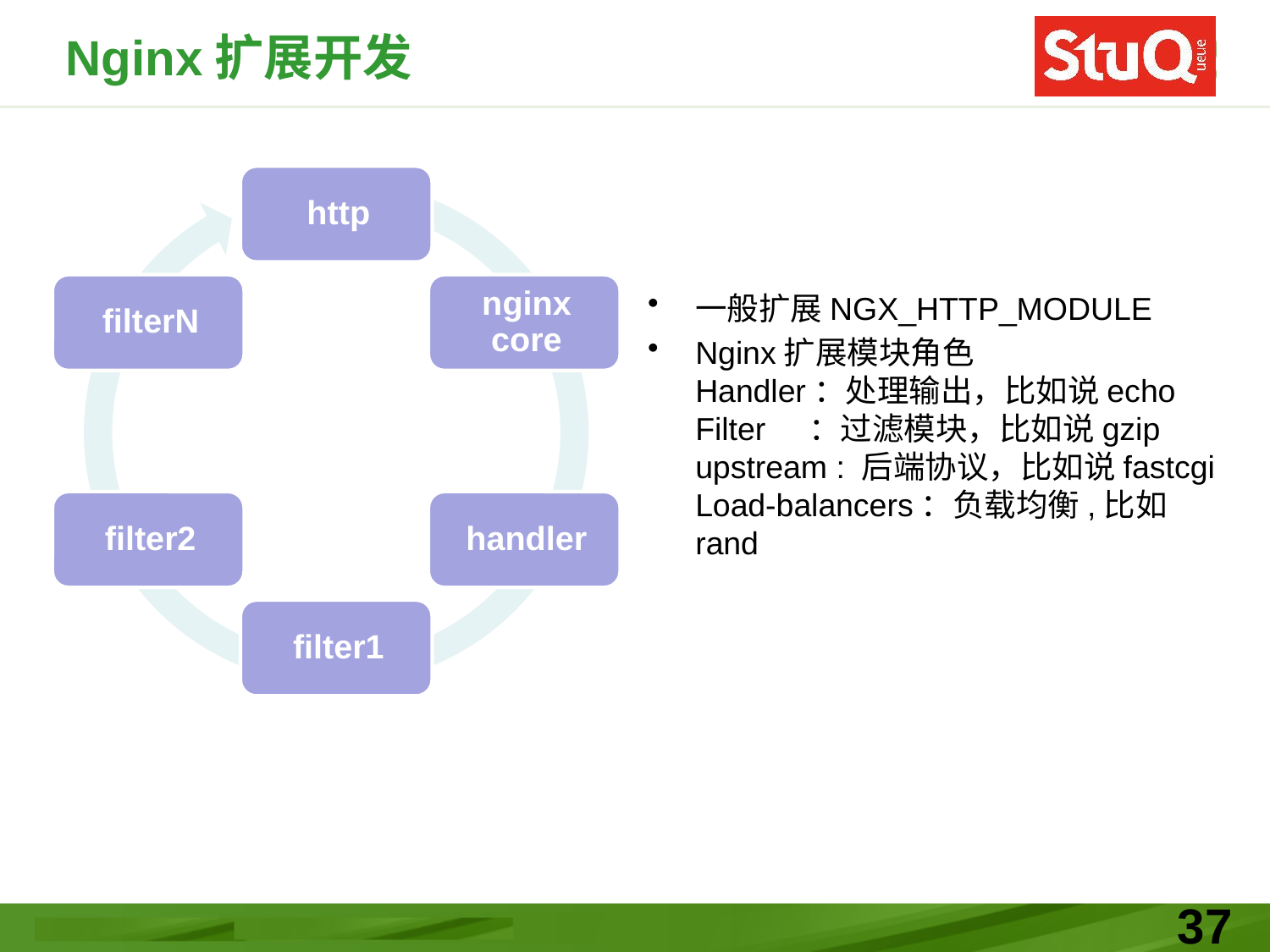

# Nginx扩展开发

http
nginx core
handler
filter1
filter2
filterN
一般扩展NGX_HTTP_MODULE
Nginx扩展模块角色
Handler：处理输出，比如说echo
Filter    ：过滤模块，比如说gzip
upstream : 后端协议，比如说fastcgi
Load-balancers：负载均衡,比如rand
37